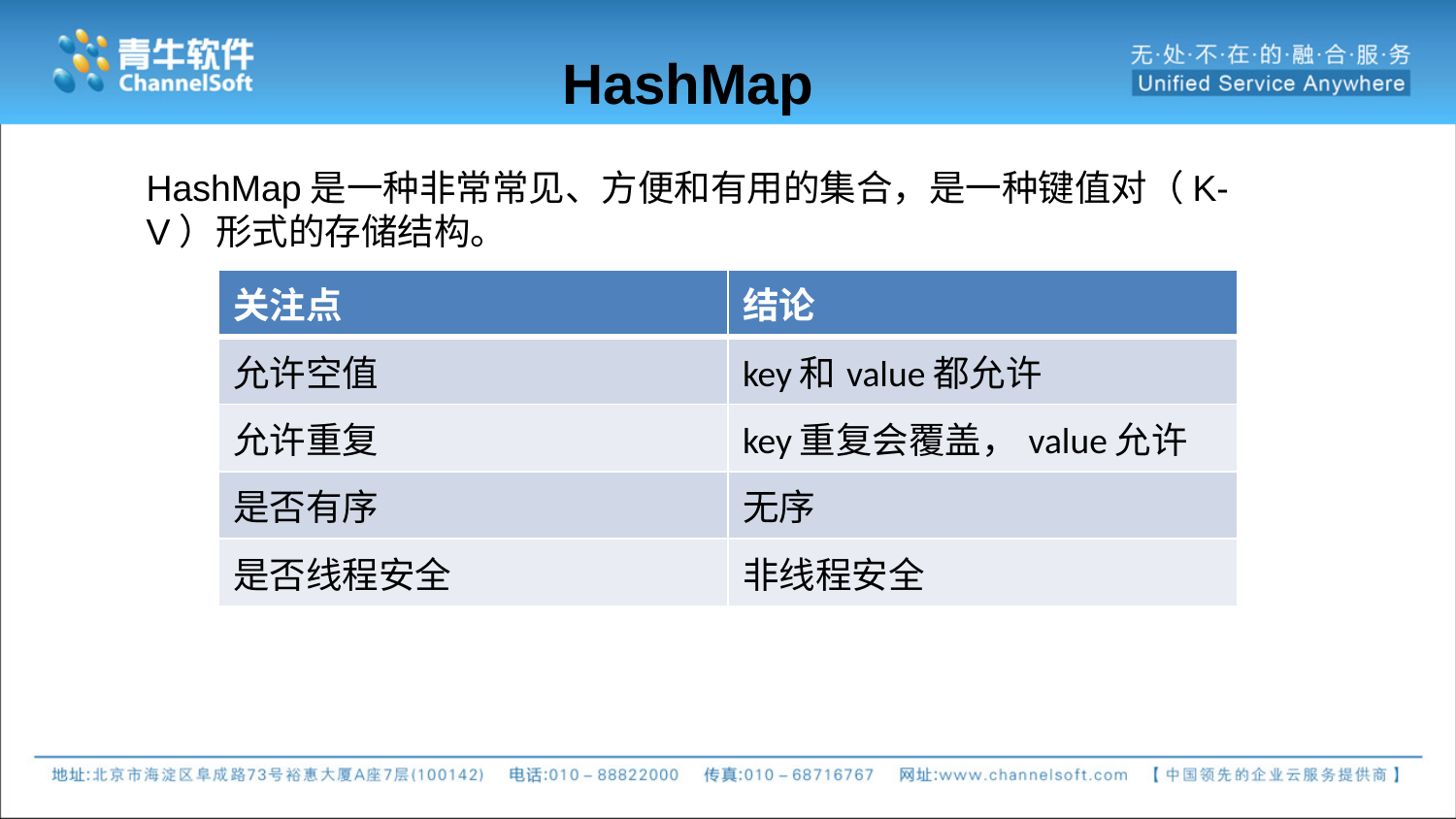

# HashMap
HashMap是一种非常常见、方便和有用的集合，是一种键值对（K-V）形式的存储结构。

| 关注点 | 结论 |
| --- | --- |
| 允许空值 | key和value都允许 |
| 允许重复 | key重复会覆盖，value允许 |
| 是否有序 | 无序 |
| 是否线程安全 | 非线程安全 |